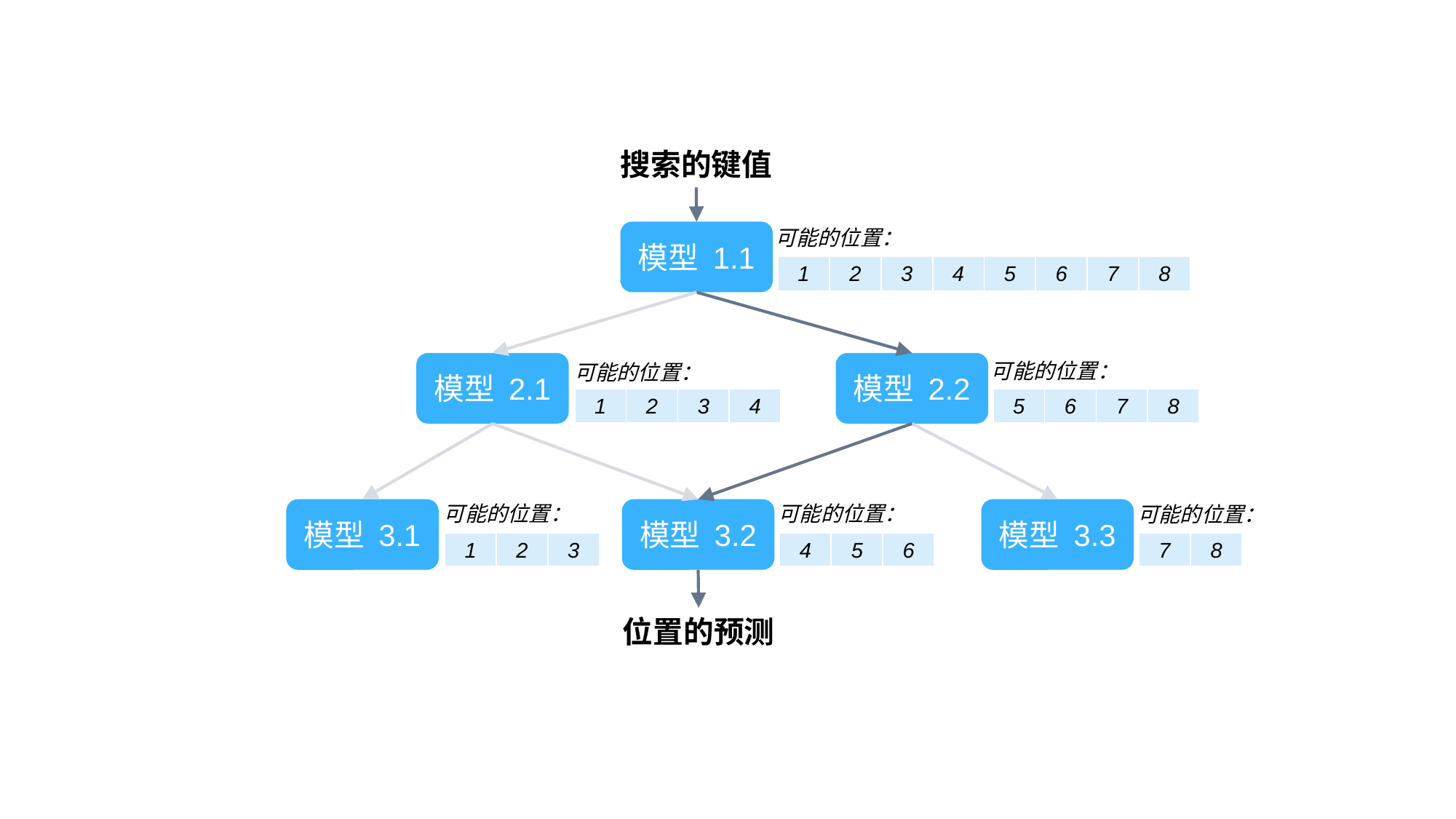

搜索的键值
可能的位置：
模型 1.1
| 1 | 2 | 3 | 4 | 5 | 6 | 7 | 8 |
| --- | --- | --- | --- | --- | --- | --- | --- |
可能的位置：
模型 2.1
模型 2.2
可能的位置：
| 1 | 2 | 3 | 4 |
| --- | --- | --- | --- |
| 5 | 6 | 7 | 8 |
| --- | --- | --- | --- |
可能的位置：
可能的位置：
可能的位置：
模型 3.1
模型 3.2
模型 3.3
| 1 | 2 | 3 |
| --- | --- | --- |
| 4 | 5 | 6 |
| --- | --- | --- |
| 7 | 8 |
| --- | --- |
位置的预测